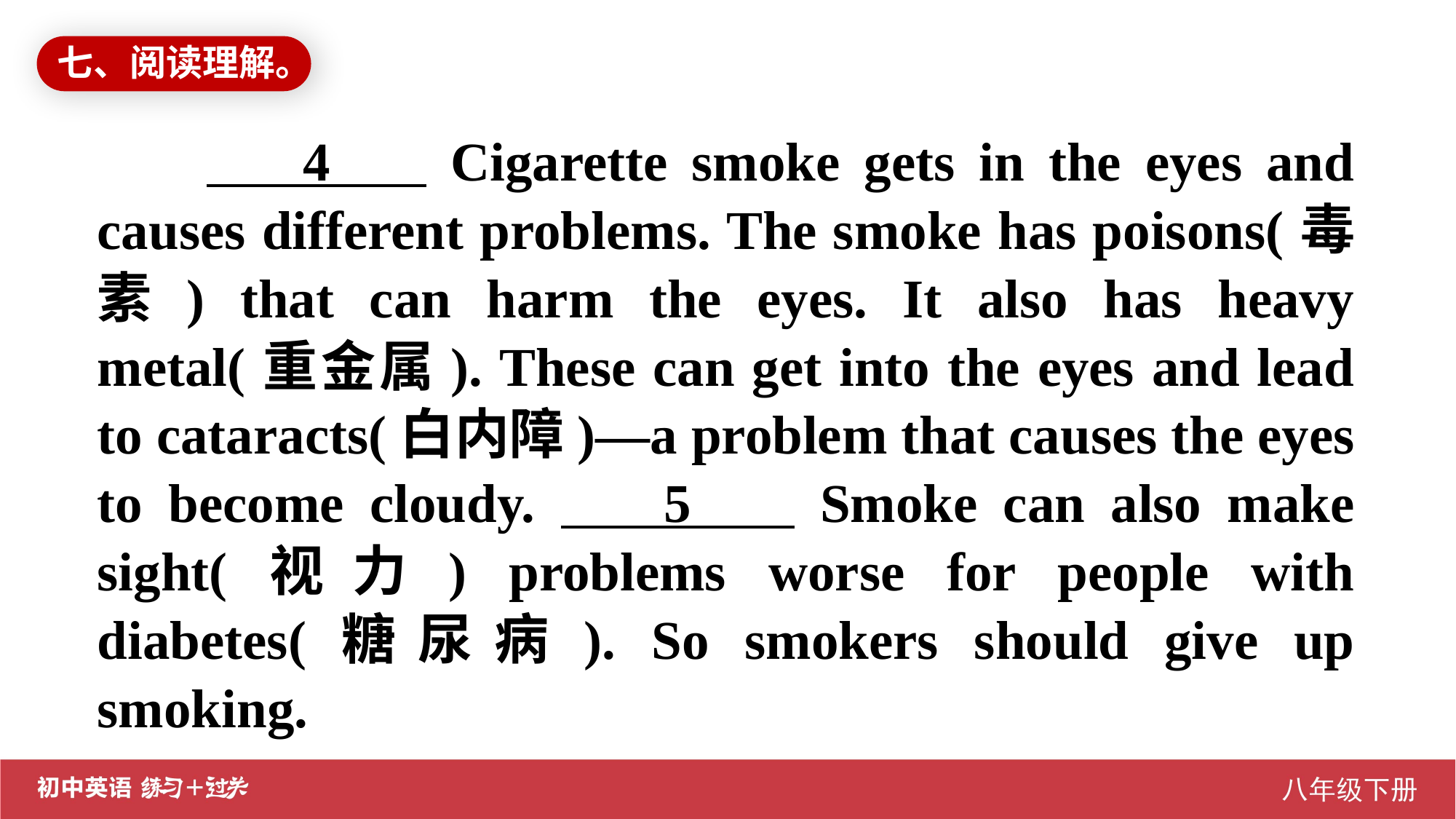

七、阅读理解。

    4     Cigarette smoke gets in the eyes and causes different problems. The smoke has poisons(毒素) that can harm the eyes. It also has heavy metal(重金属). These can get into the eyes and lead to cataracts(白内障)—a problem that causes the eyes to become cloudy.     5     Smoke can also make sight(视力) problems worse for people with diabetes(糖尿病). So smokers should give up smoking.